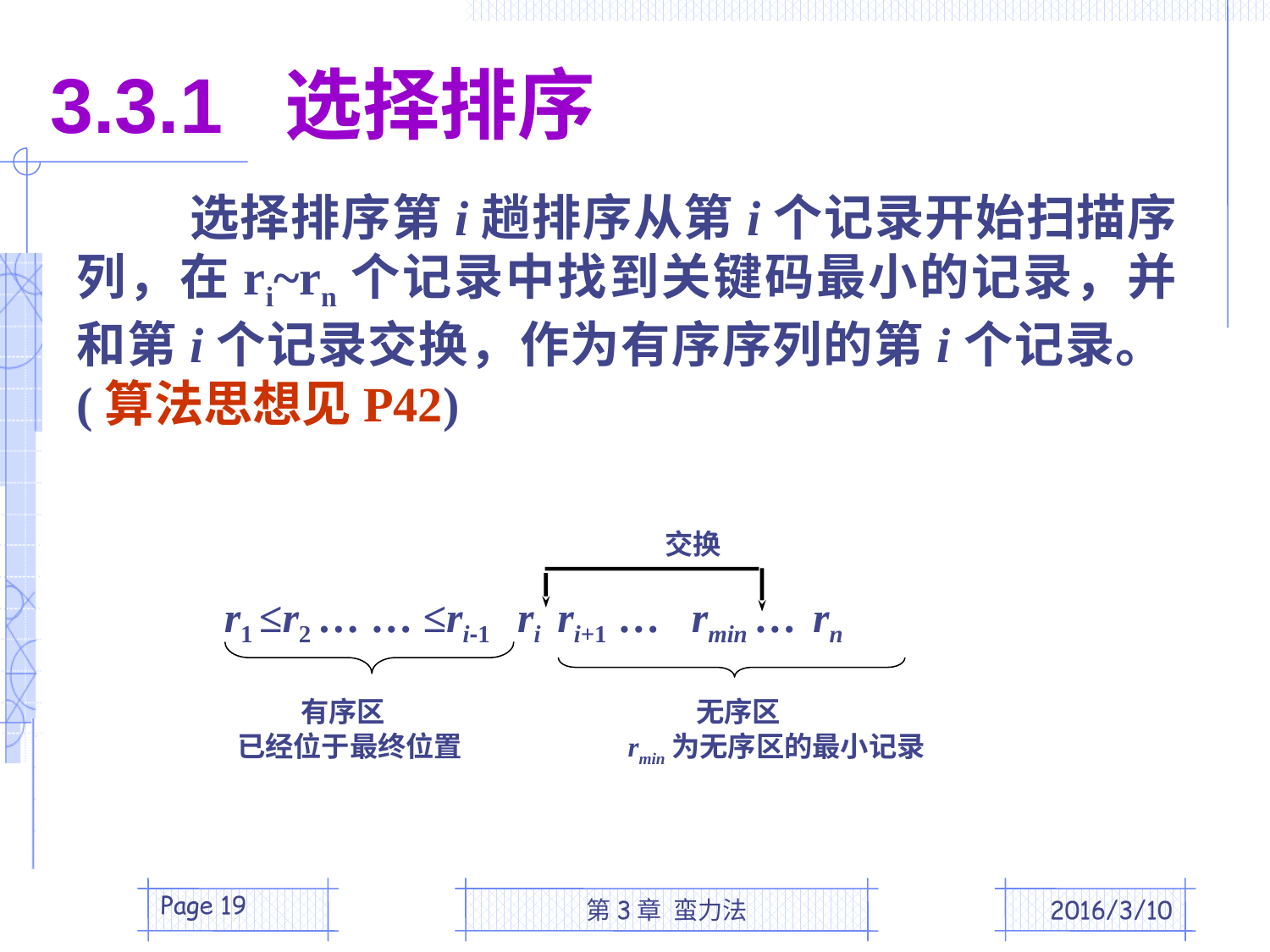

3.3.1  选择排序
        选择排序第i趟排序从第i个记录开始扫描序列，在ri~rn个记录中找到关键码最小的记录，并和第i个记录交换，作为有序序列的第i个记录。(算法思想见P42)

交换

   r1 ≤r2 … … ≤ri-1   ri  ri+1 …   rmin …  rn

                有序区                                                 无序区
      已经位于最终位置                         rmin为无序区的最小记录

Page 19
第3章  蛮力法
2016/3/10